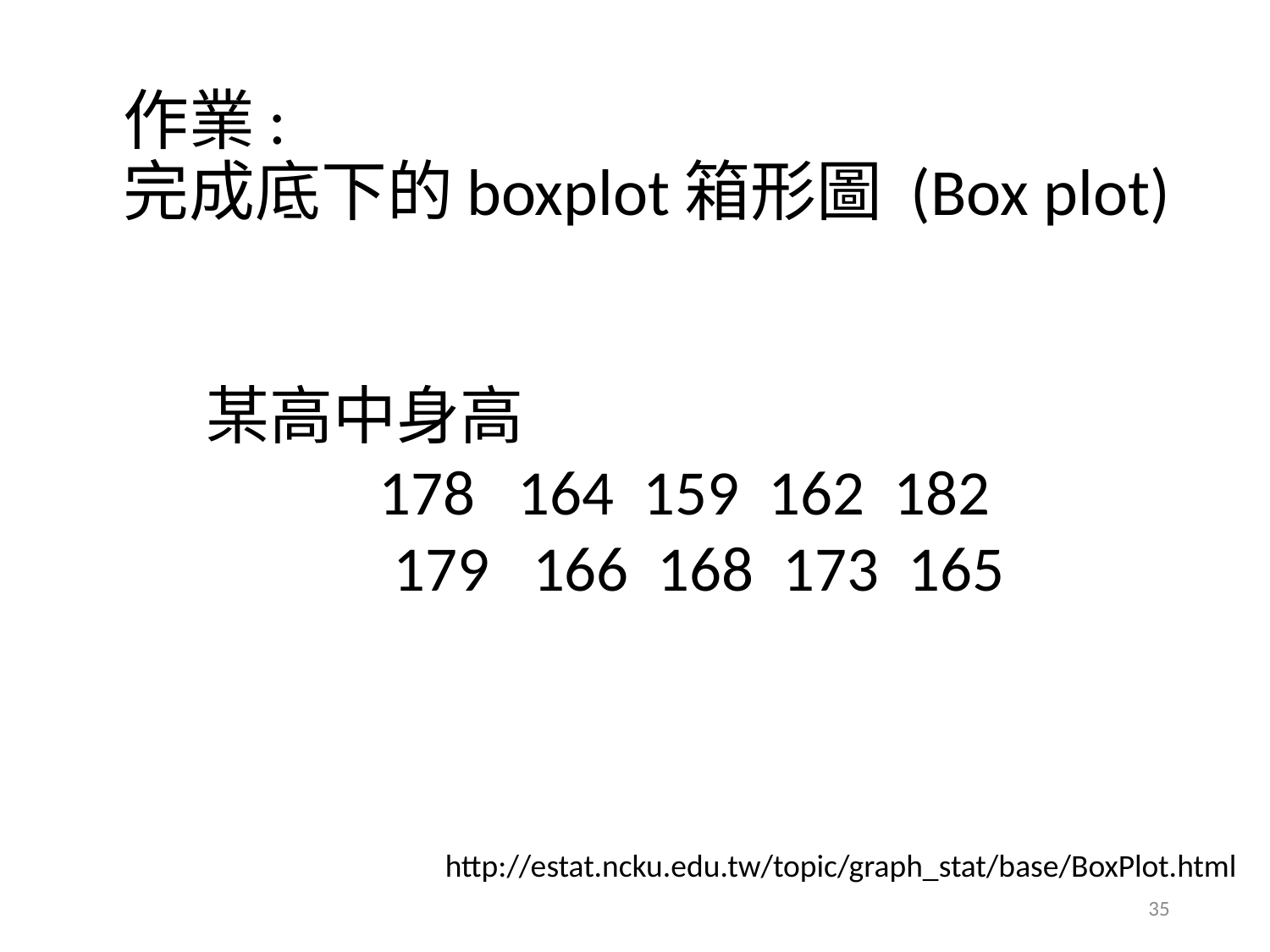

# 作業: 完成底下的boxplot箱形圖 (Box plot)
某高中身高
            178   164  159  162  182
             179   166  168  173  165
http://estat.ncku.edu.tw/topic/graph_stat/base/BoxPlot.html
35